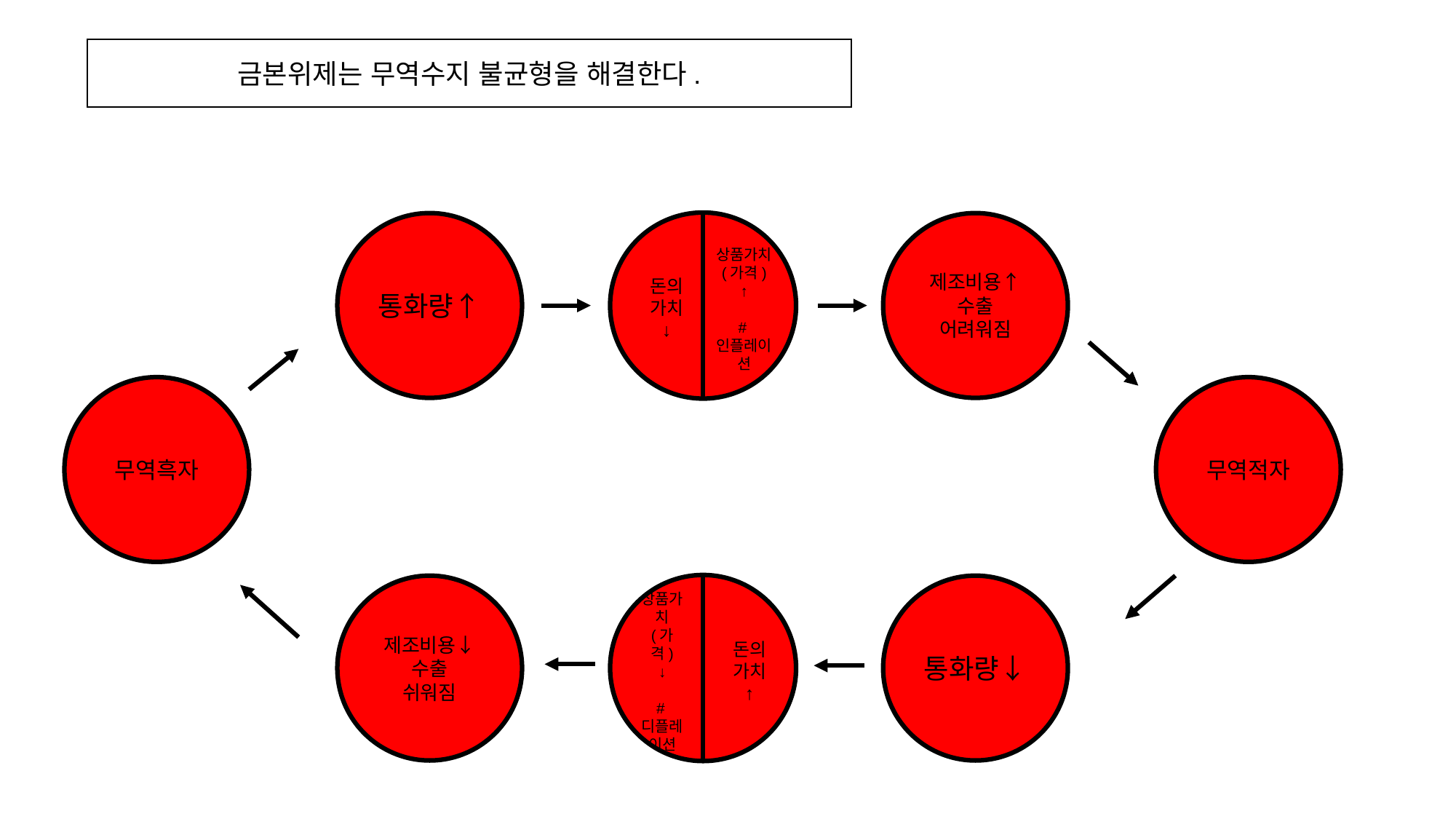

금본위제는 무역수지 불균형을 해결한다.

돈의 가치
↓
상품가치
(가격)
↑

#인플레이션
통화량↑
제조비용↑
수출
어려워짐
무역흑자
무역적자

돈의 가치
↑
상품가치
(가격)
↓

#디플레이션
제조비용↓
수출
쉬워짐
통화량↓